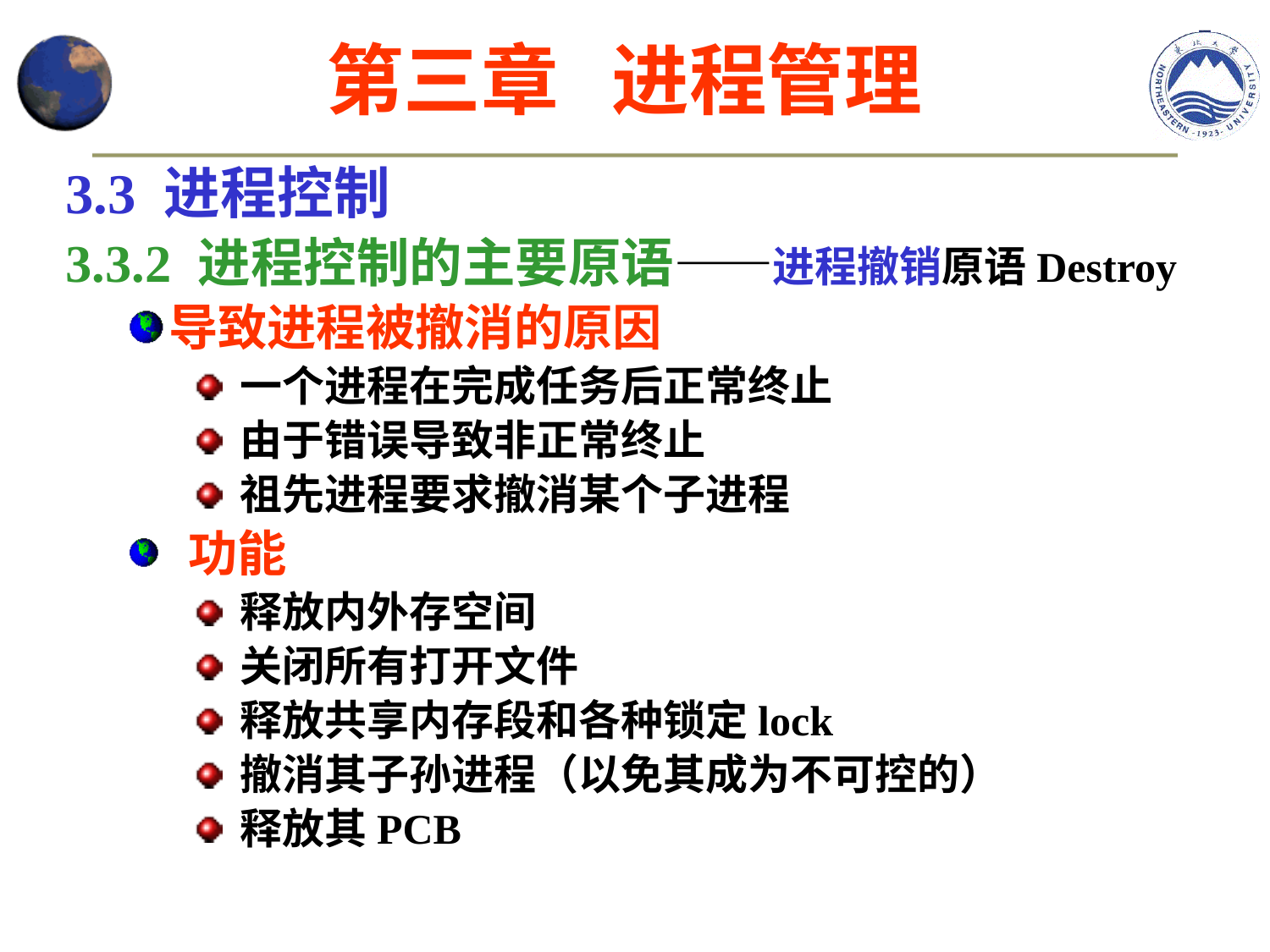

第三章   进程管理
3.3 进程控制
3.3.2 进程控制的主要原语——进程撤销原语Destroy
导致进程被撤消的原因
一个进程在完成任务后正常终止
由于错误导致非正常终止
祖先进程要求撤消某个子进程
 功能
释放内外存空间
关闭所有打开文件
释放共享内存段和各种锁定lock
撤消其子孙进程（以免其成为不可控的）
释放其PCB